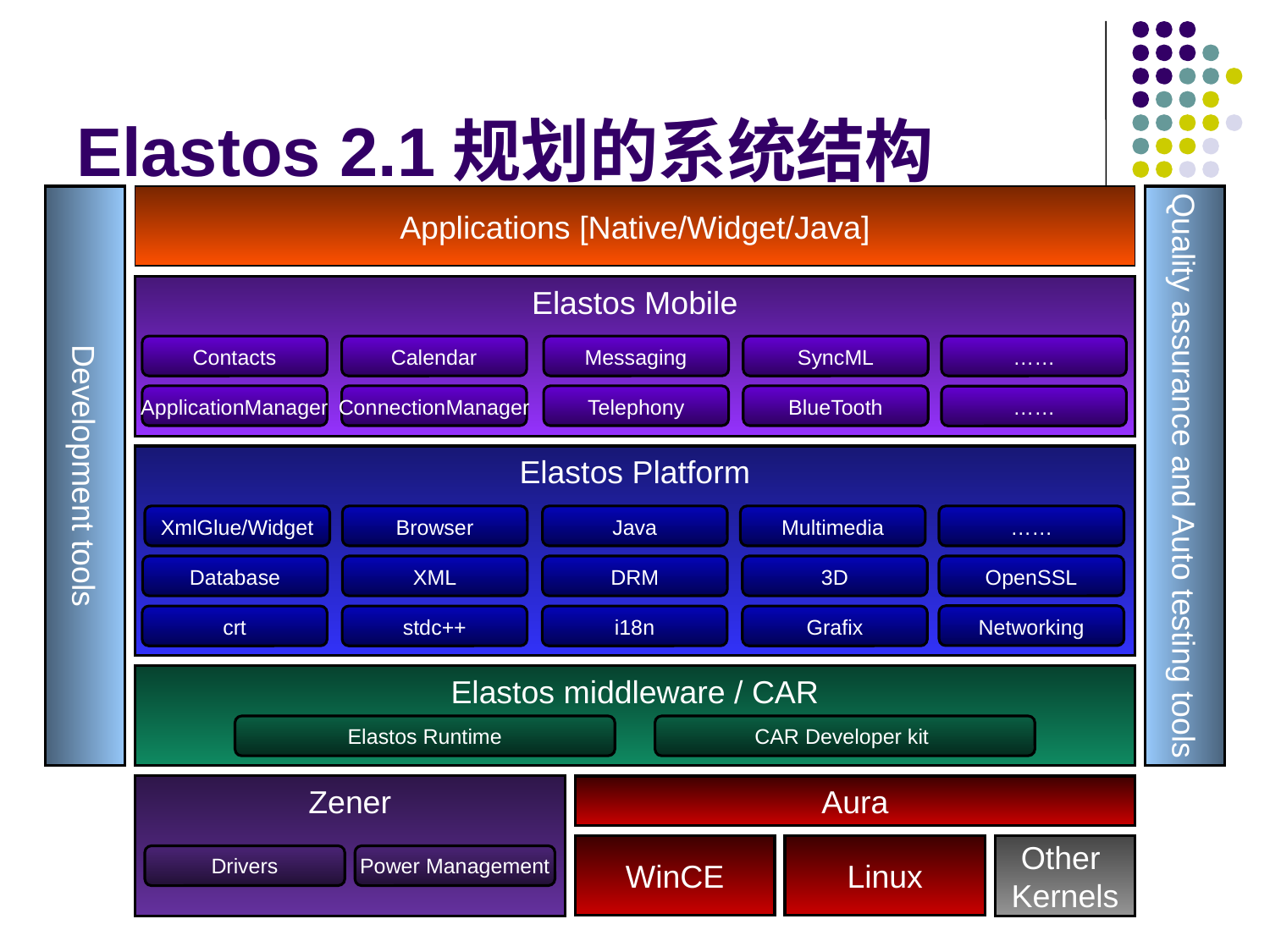

# Elastos 2.1规划的系统结构
Development tools
Applications [Native/Widget/Java]
Quality assurance and Auto testing tools
Elastos Mobile
Contacts
Calendar
Messaging
SyncML
……
ApplicationManager
ConnectionManager
Telephony
BlueTooth
……
Elastos Platform
XmlGlue/Widget
Browser
Java
Multimedia
……
Database
XML
DRM
3D
OpenSSL
Networking
crt
stdc++
i18n
Grafix
Elastos middleware / CAR
Elastos Runtime
CAR Developer kit
Zener
Drivers
Power Management
Aura
WinCE
Linux
Other
Kernels